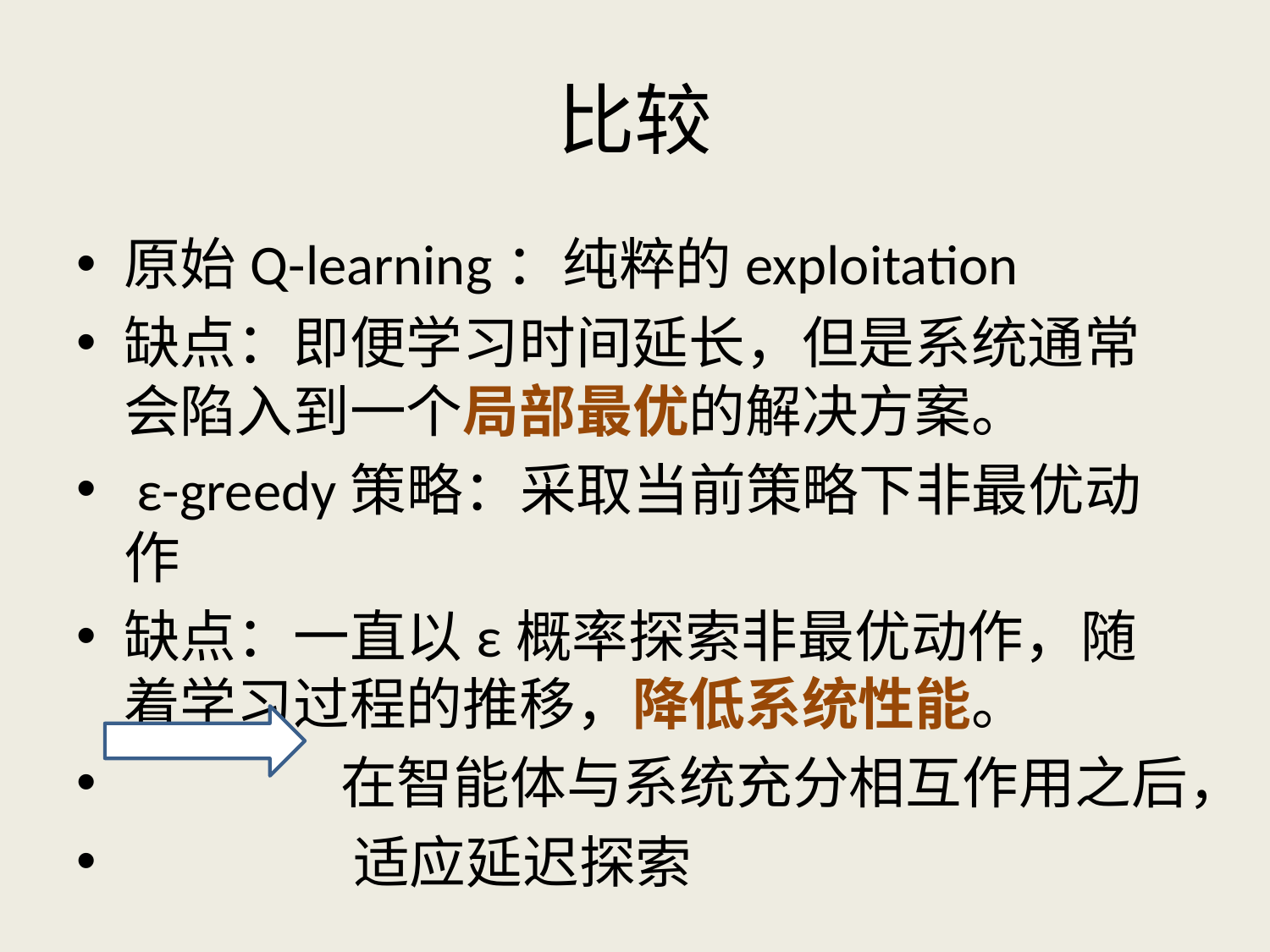

# 比较
原始Q-learning：纯粹的exploitation
缺点：即便学习时间延长，但是系统通常会陷入到一个局部最优的解决方案。
 ε-greedy策略：采取当前策略下非最优动作
缺点：一直以ε概率探索非最优动作，随着学习过程的推移，降低系统性能。
                在智能体与系统充分相互作用之后，
                 适应延迟探索